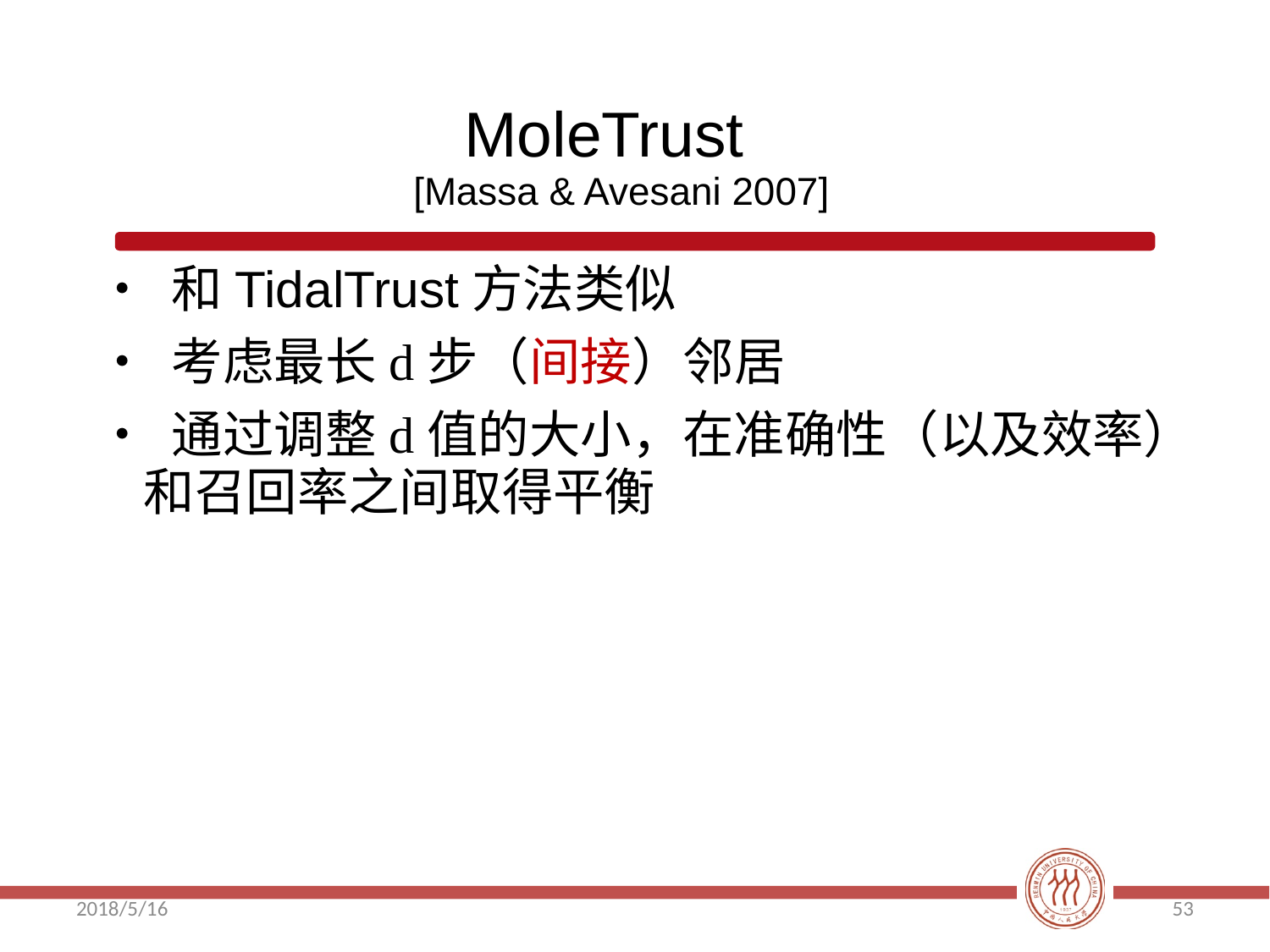

MoleTrust
		[Massa & Avesani 2007]

• 和TidalTrust方法类似

• 考虑最长d步（间接）邻居

• 通过调整d值的大小，在准确性（以及效率）
   和召回率之间取得平衡

2018/5/16
53